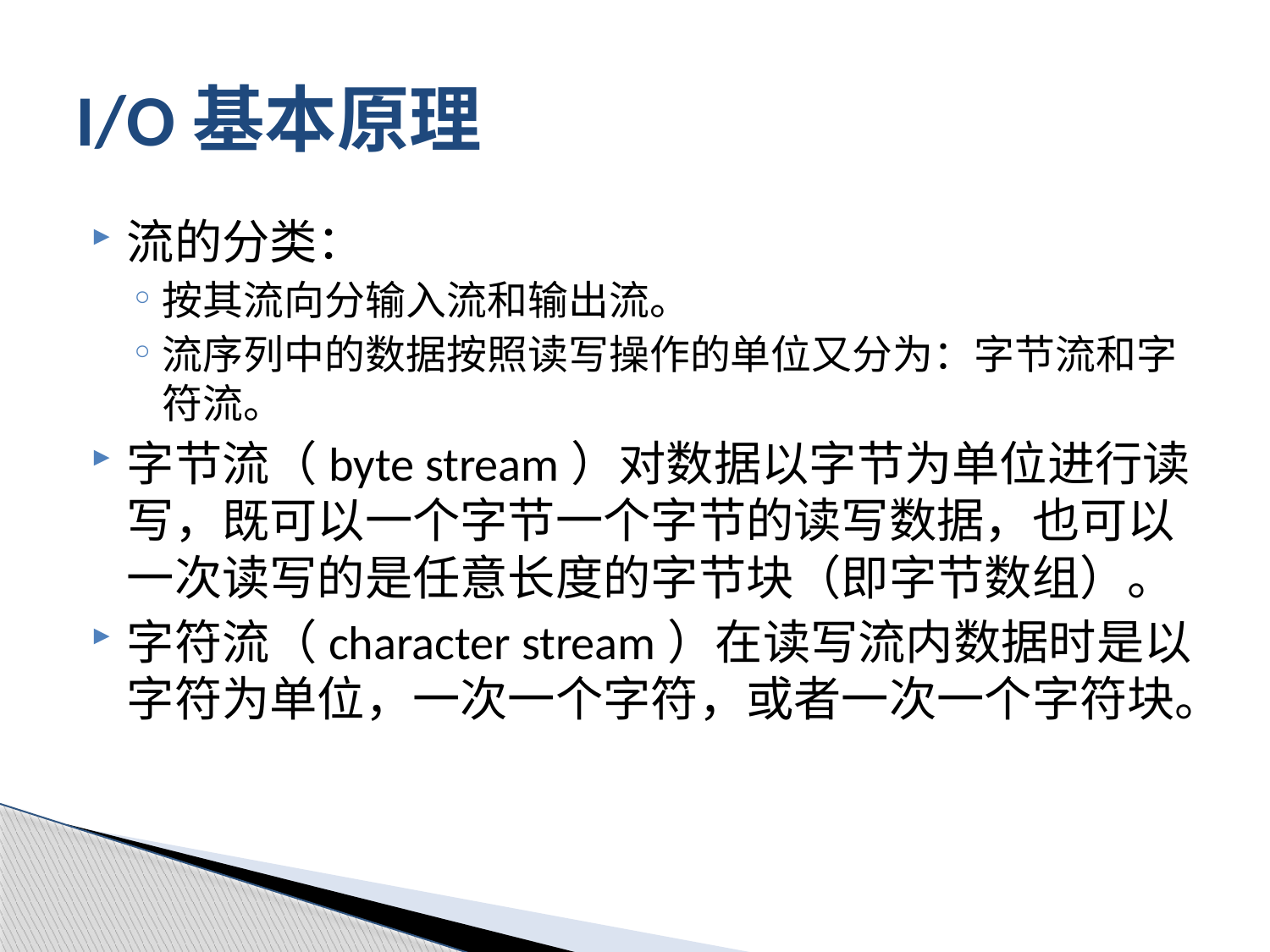

# I/O基本原理
流的分类：
按其流向分输入流和输出流。
流序列中的数据按照读写操作的单位又分为：字节流和字符流。
字节流（byte stream）对数据以字节为单位进行读写，既可以一个字节一个字节的读写数据，也可以一次读写的是任意长度的字节块（即字节数组）。
字符流（character stream）在读写流内数据时是以字符为单位，一次一个字符，或者一次一个字符块。